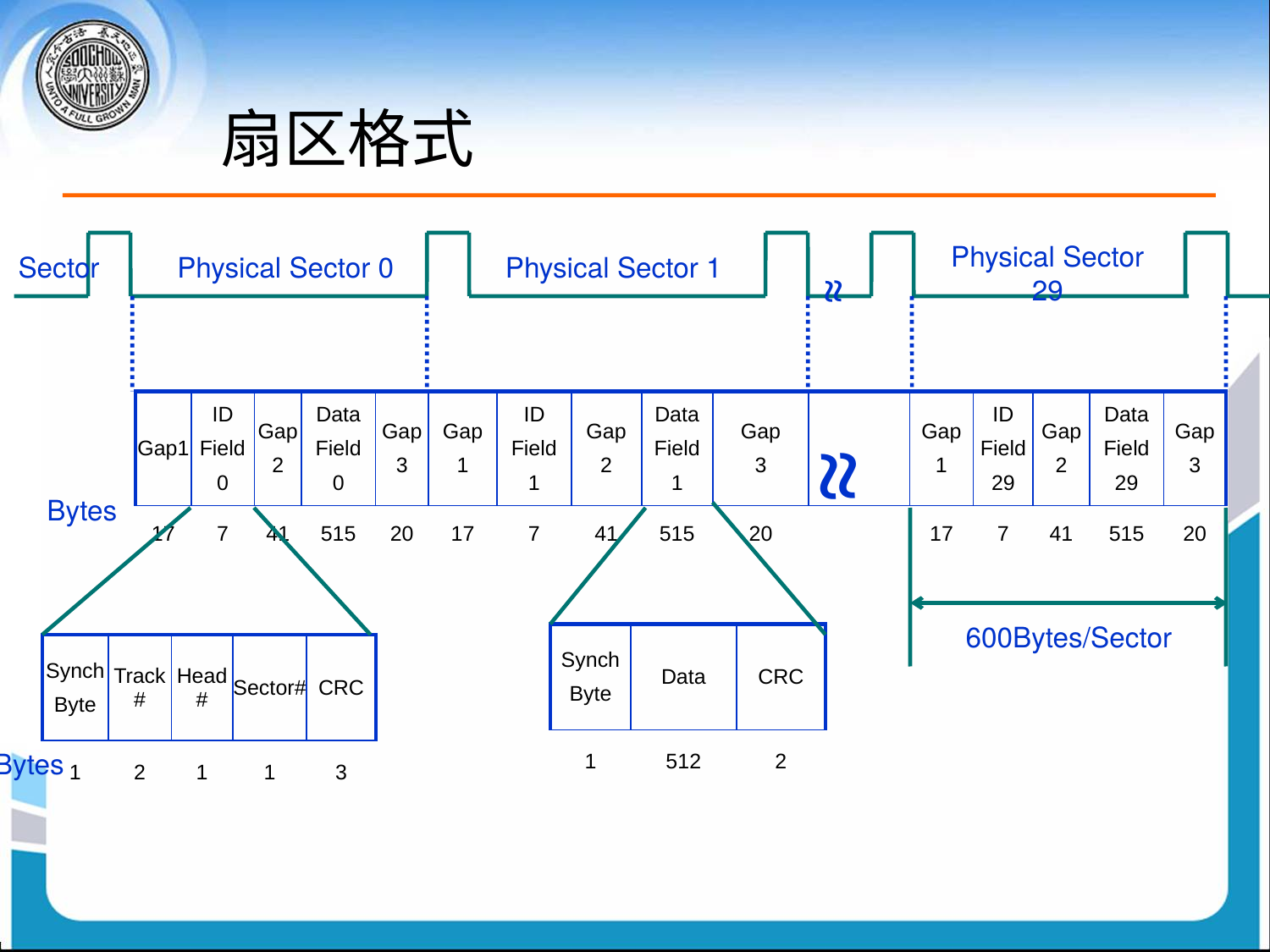

# 扇区格式

Physical Sector 29

Sector
Physical Sector 0
Physical Sector 1
≈

| Gap1 | ID Field 0 | Gap 2 | Data Field 0 | Gap 3 | Gap 1 | ID Field 1 | Gap 2 | Data Field 1 | Gap 3 |  | Gap 1 | ID Field 29 | Gap 2 | Data Field 29 | Gap 3 |
| --- | --- | --- | --- | --- | --- | --- | --- | --- | --- | --- | --- | --- | --- | --- | --- |
| 17 | 7 | 41 | 515 | 20 | 17 | 7 | 41 | 515 | 20 |  | 17 | 7 | 41 | 515 | 20 |
≈
Bytes

600Bytes/Sector
| Synch Byte | Data | CRC |
| --- | --- | --- |
| 1 | 512 | 2 |
| Synch Byte | Track# | Head# | Sector# | CRC |
| --- | --- | --- | --- | --- |
| 1 | 2 | 1 | 1 | 3 |
Bytes